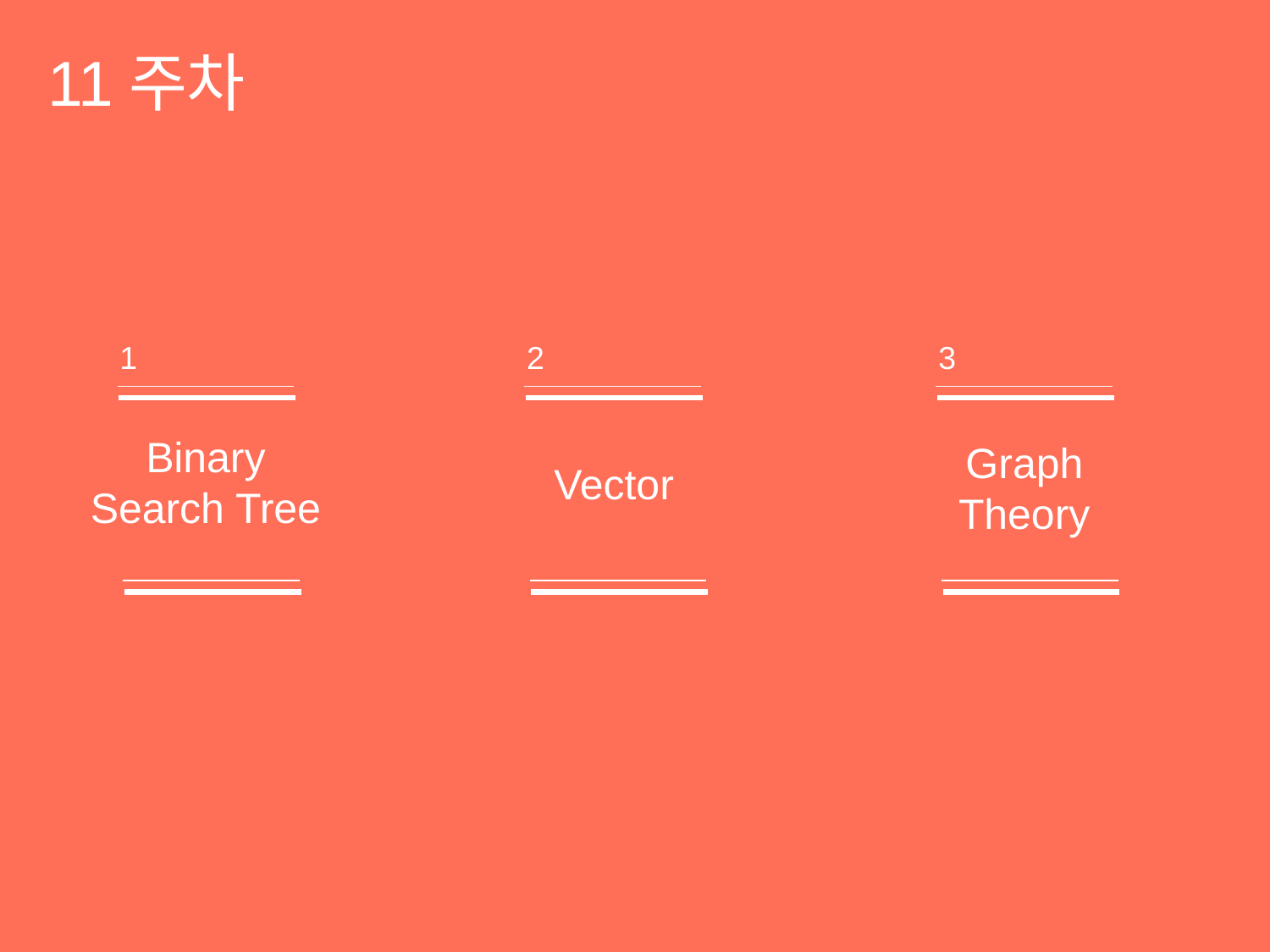

11주차
1
2
3
Binary
Search Tree
Graph
Theory
Vector